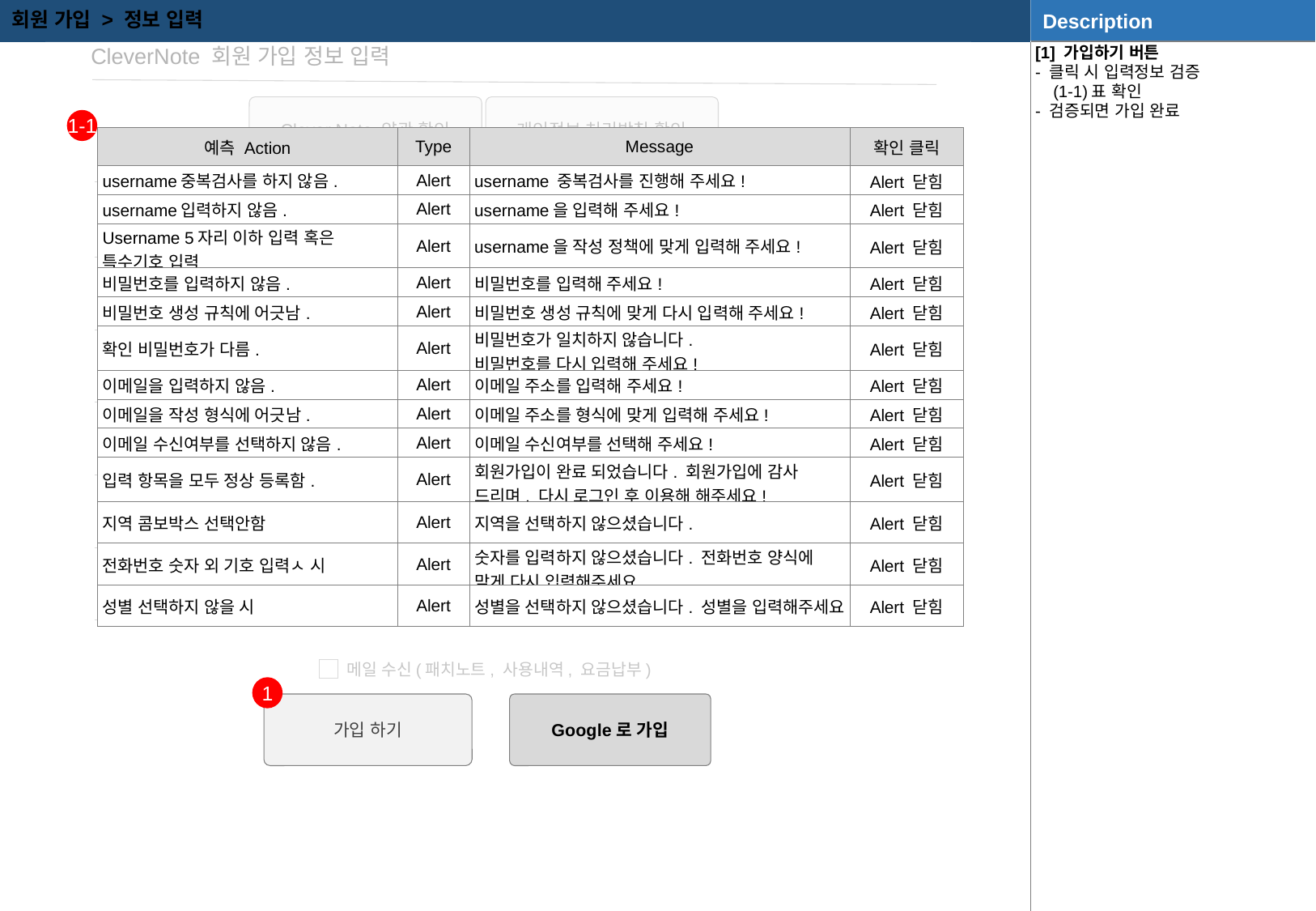

회원 가입 > 정보 입력
[1] 가입하기 버튼
- 클릭 시 입력정보 검증
   (1-1)표 확인
- 검증되면 가입 완료

CleverNote 회원 가입 정보 입력
Clever Note 약관 확인
개인정보 처리방침 확인
1-1
| 예측 Action | Type | Message | 확인 클릭 |
| --- | --- | --- | --- |
| username중복검사를 하지 않음. | Alert | username 중복검사를 진행해 주세요! | Alert 닫힘 |
| username입력하지 않음. | Alert | username을 입력해 주세요! | Alert 닫힘 |
| Username 5자리 이하 입력 혹은 특수기호 입력 | Alert | username을 작성 정책에 맞게 입력해 주세요! | Alert 닫힘 |
| 비밀번호를 입력하지 않음. | Alert | 비밀번호를 입력해 주세요! | Alert 닫힘 |
| 비밀번호 생성 규칙에 어긋남. | Alert | 비밀번호 생성 규칙에 맞게 다시 입력해 주세요! | Alert 닫힘 |
| 확인 비밀번호가 다름. | Alert | 비밀번호가 일치하지 않습니다. 비밀번호를 다시 입력해 주세요! | Alert 닫힘 |
| 이메일을 입력하지 않음. | Alert | 이메일 주소를 입력해 주세요! | Alert 닫힘 |
| 이메일을 작성 형식에 어긋남. | Alert | 이메일 주소를 형식에 맞게 입력해 주세요! | Alert 닫힘 |
| 이메일 수신여부를 선택하지 않음. | Alert | 이메일 수신여부를 선택해 주세요! | Alert 닫힘 |
| 입력 항목을 모두 정상 등록함. | Alert | 회원가입이 완료 되었습니다. 회원가입에 감사 드리며, 다시 로그인 후 이용해 해주세요! | Alert 닫힘 |
| 지역 콤보박스 선택안함 | Alert | 지역을 선택하지 않으셨습니다. | Alert 닫힘 |
| 전화번호 숫자 외 기호 입력ㅅ 시 | Alert | 숫자를 입력하지 않으셨습니다. 전화번호 양식에 맞게 다시 입력해주세요 | Alert 닫힘 |
| 성별 선택하지 않을 시 | Alert | 성별을 선택하지 않으셨습니다. 성별을 입력해주세요 | Alert 닫힘 |
＊필수 작성
| \*Username | 영문 숫자를 조합하여 6~20자 이내로 입력 (대소문자 구별. 한글/특수문자 사용 불가) {아이디 중복 확인 결과 표기} |
| --- | --- |
| \*비밀번호 | 영문, 숫자, 특수문자를 조합하여 8~20자 이내로 입력 |
| \*이메일 | @ |
| \*지역 |  |
| \*전화번호 |  |
| \*성별 |  |
중복 확인

3
비밀번호 입력
비밀번호 확인
직접 입력

국가

전화번호
남자
여자

메일 수신(패치노트, 사용내역, 요금납부)

1
가입 하기
Google로 가입